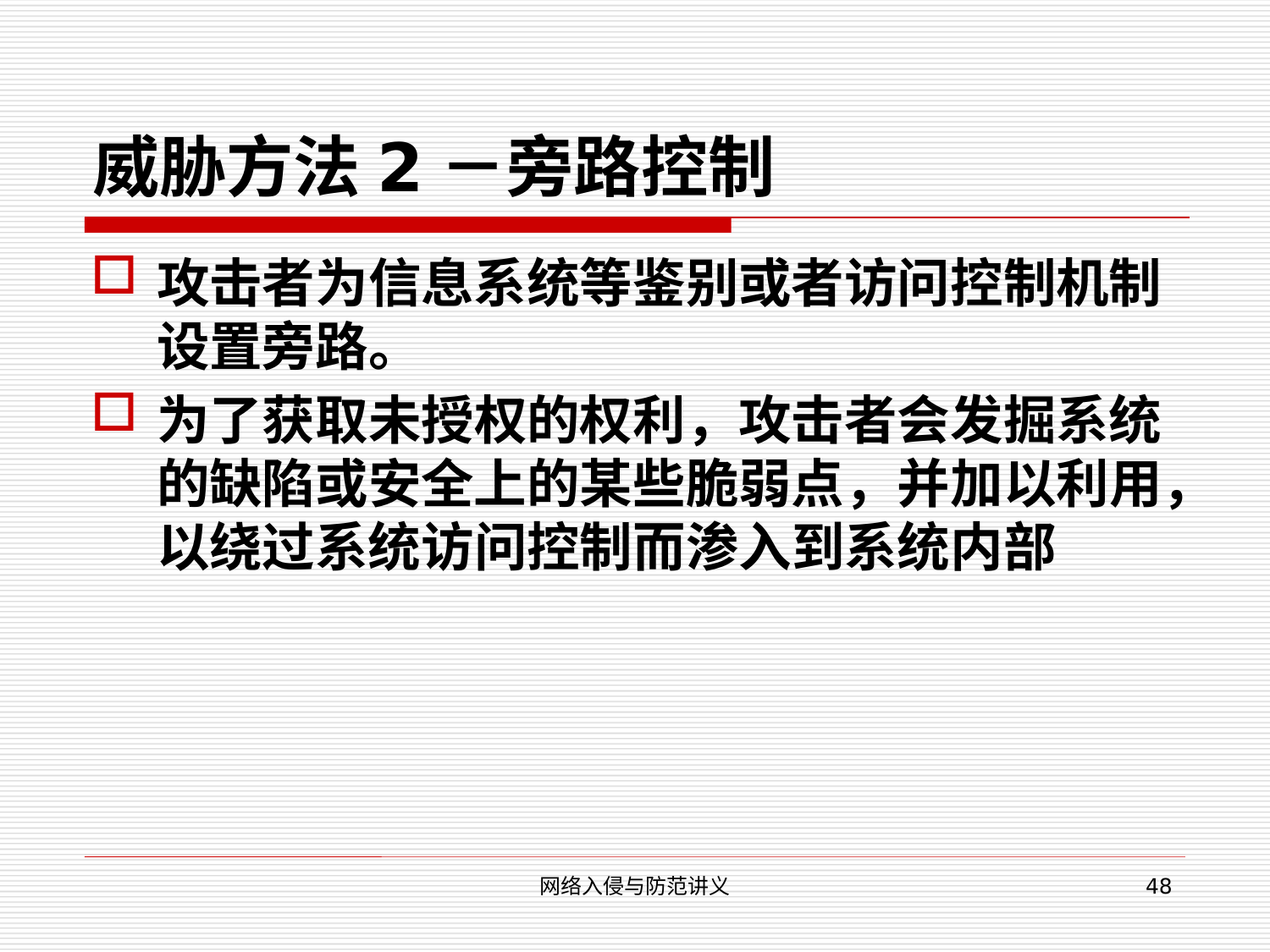

威胁方法2－旁路控制
攻击者为信息系统等鉴别或者访问控制机制设置旁路。
为了获取未授权的权利，攻击者会发掘系统的缺陷或安全上的某些脆弱点，并加以利用，以绕过系统访问控制而渗入到系统内部

网络入侵与防范讲义
48